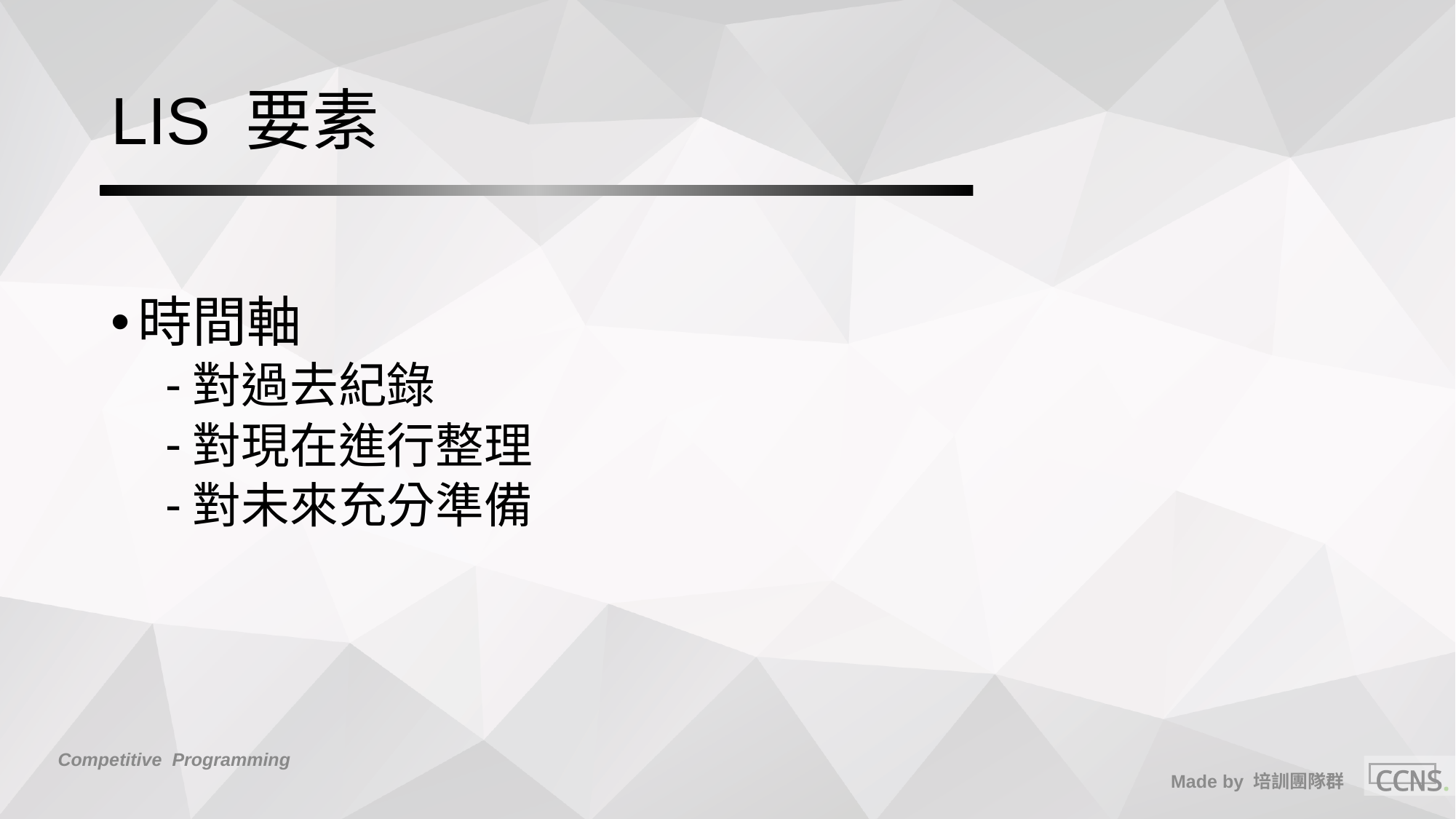

# LIS 要素
時間軸
對過去紀錄
對現在進行整理
對未來充分準備